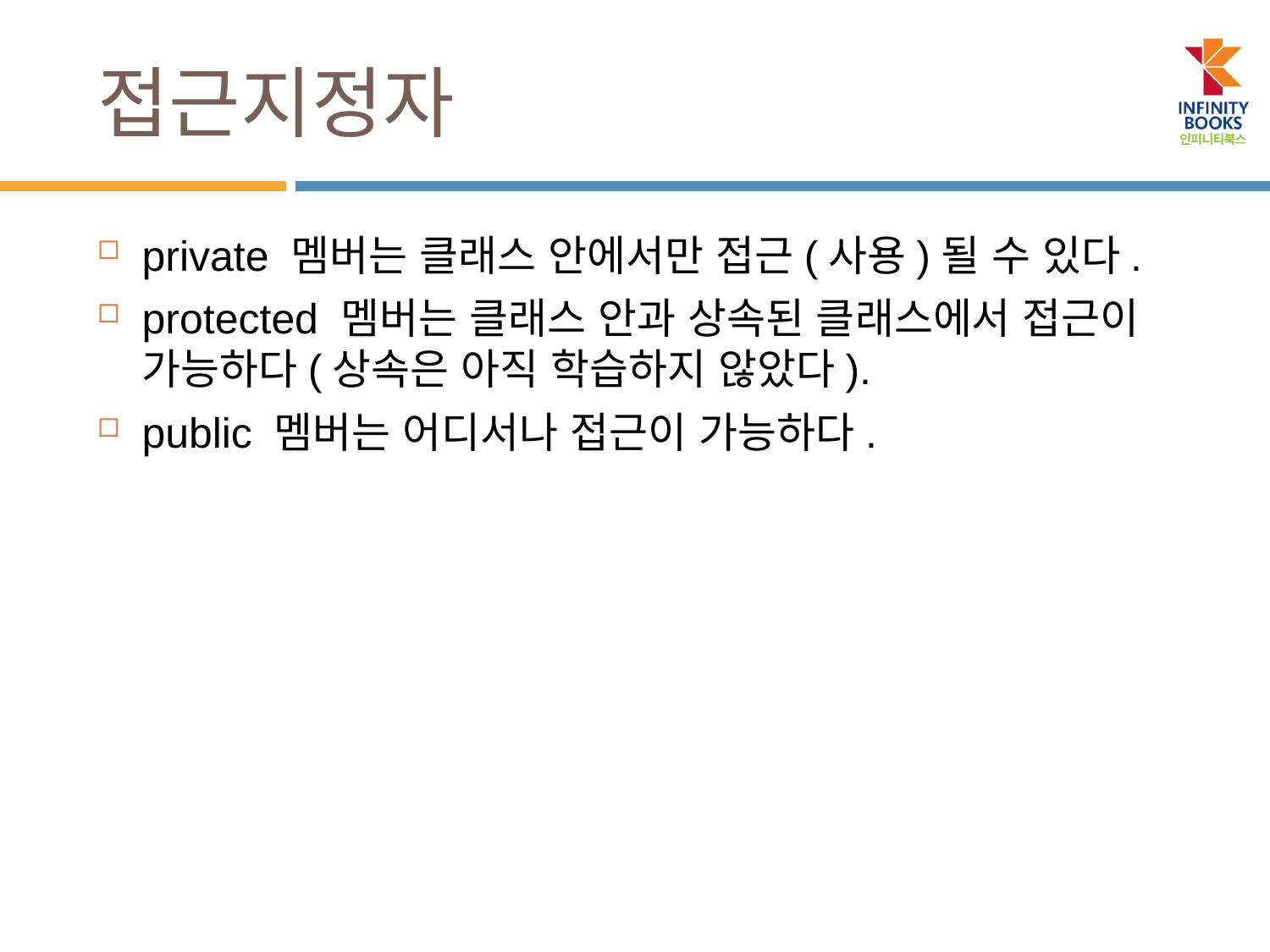

# 접근지정자
private 멤버는 클래스 안에서만 접근(사용)될 수 있다.
protected 멤버는 클래스 안과 상속된 클래스에서 접근이 가능하다(상속은 아직 학습하지 않았다).
public 멤버는 어디서나 접근이 가능하다.